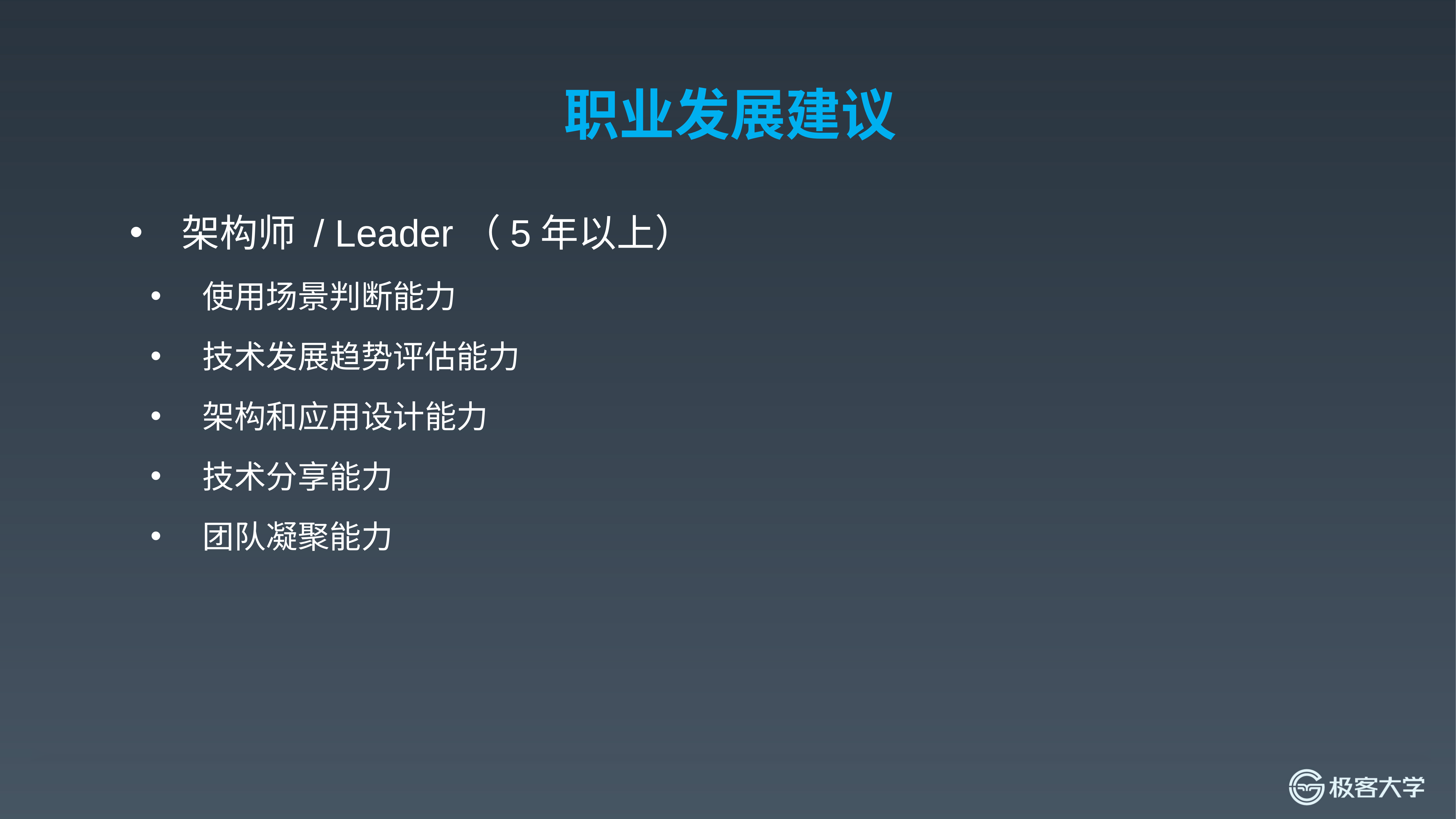

职业发展建议
架构师 / Leader（5年以上）
使用场景判断能力
技术发展趋势评估能力
架构和应用设计能力
技术分享能力
团队凝聚能力